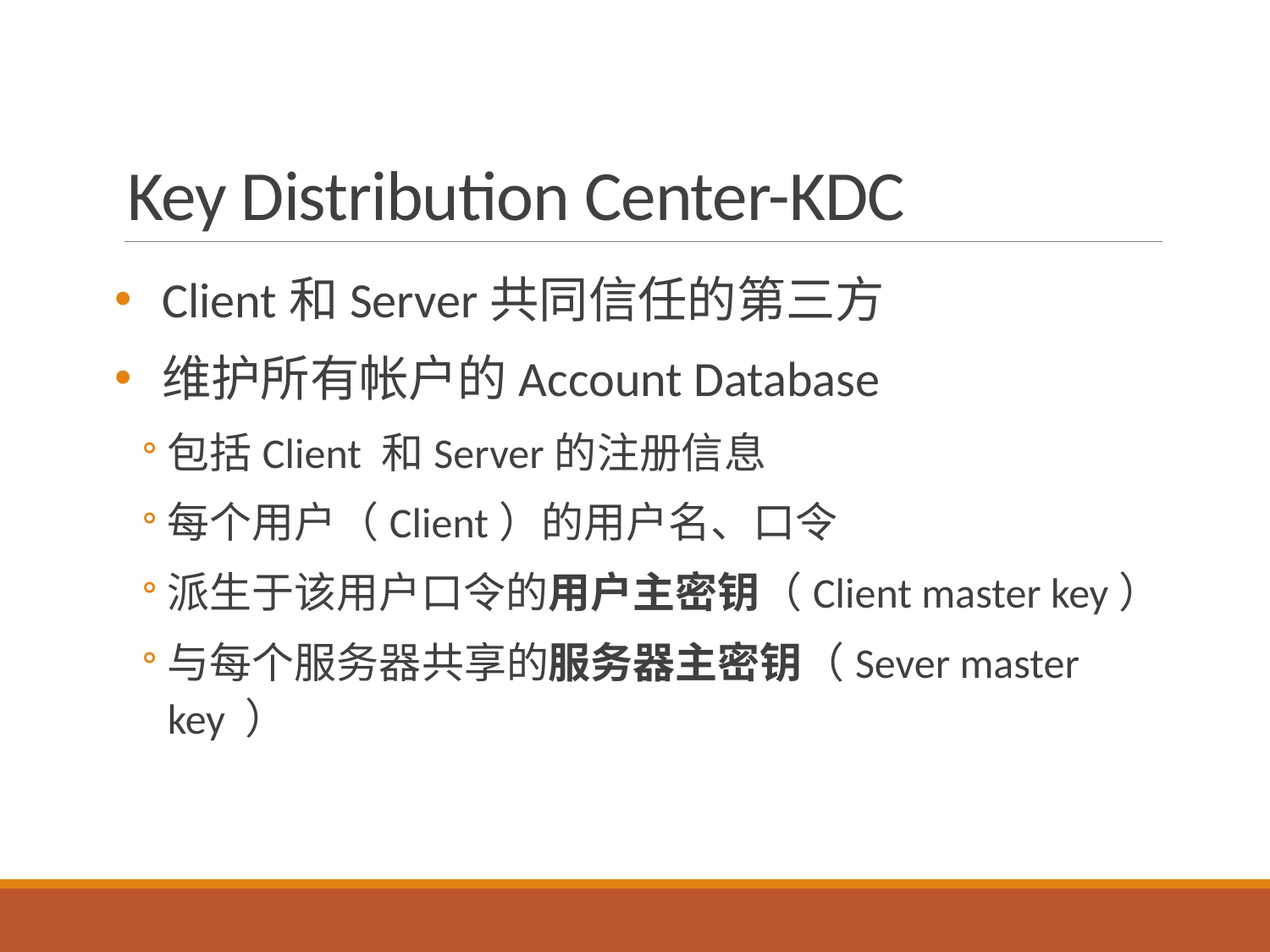

# Key Distribution Center-KDC
Client和Server共同信任的第三方
维护所有帐户的Account Database
包括Client 和Server的注册信息
每个用户（Client）的用户名、口令
派生于该用户口令的用户主密钥（Client master key）
与每个服务器共享的服务器主密钥（Sever master key ）